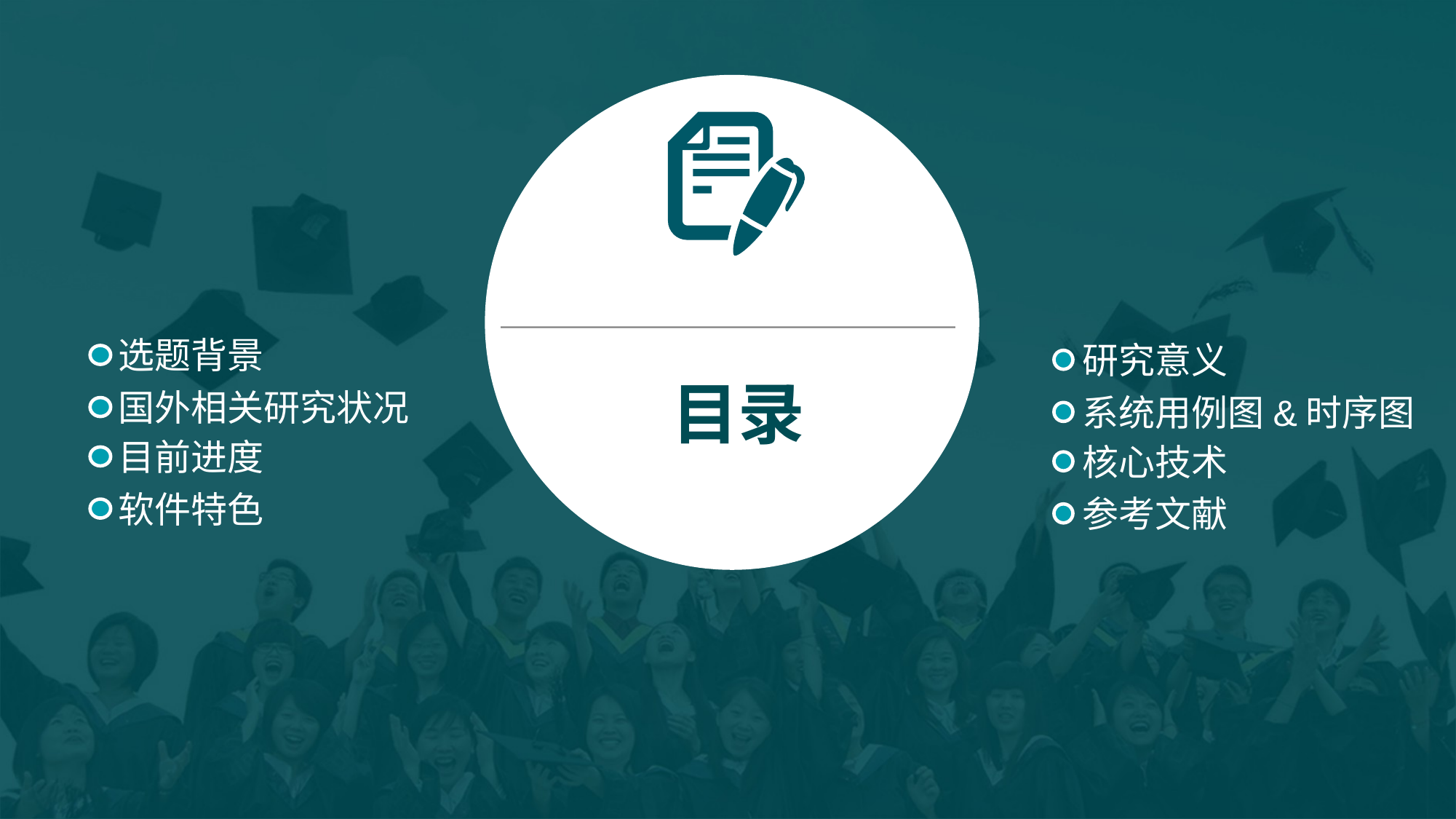

选题背景

研究意义

目录
国外相关研究状况
系统用例图&时序图

目前进度
核心技术

软件特色
参考文献